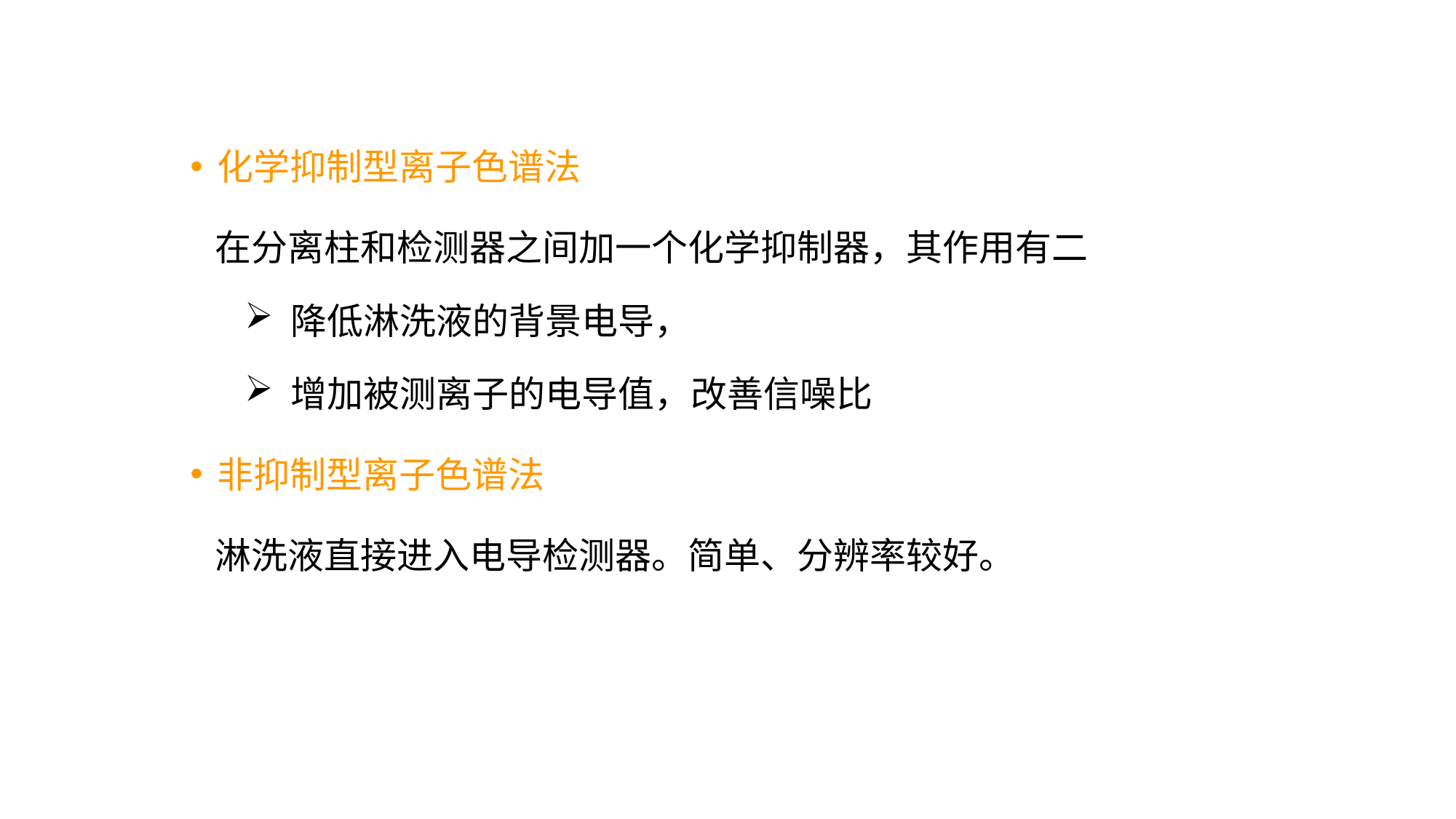

化学抑制型离子色谱法
  在分离柱和检测器之间加一个化学抑制器，其作用有二
 降低淋洗液的背景电导，
 增加被测离子的电导值，改善信噪比
非抑制型离子色谱法
  淋洗液直接进入电导检测器。简单、分辨率较好。